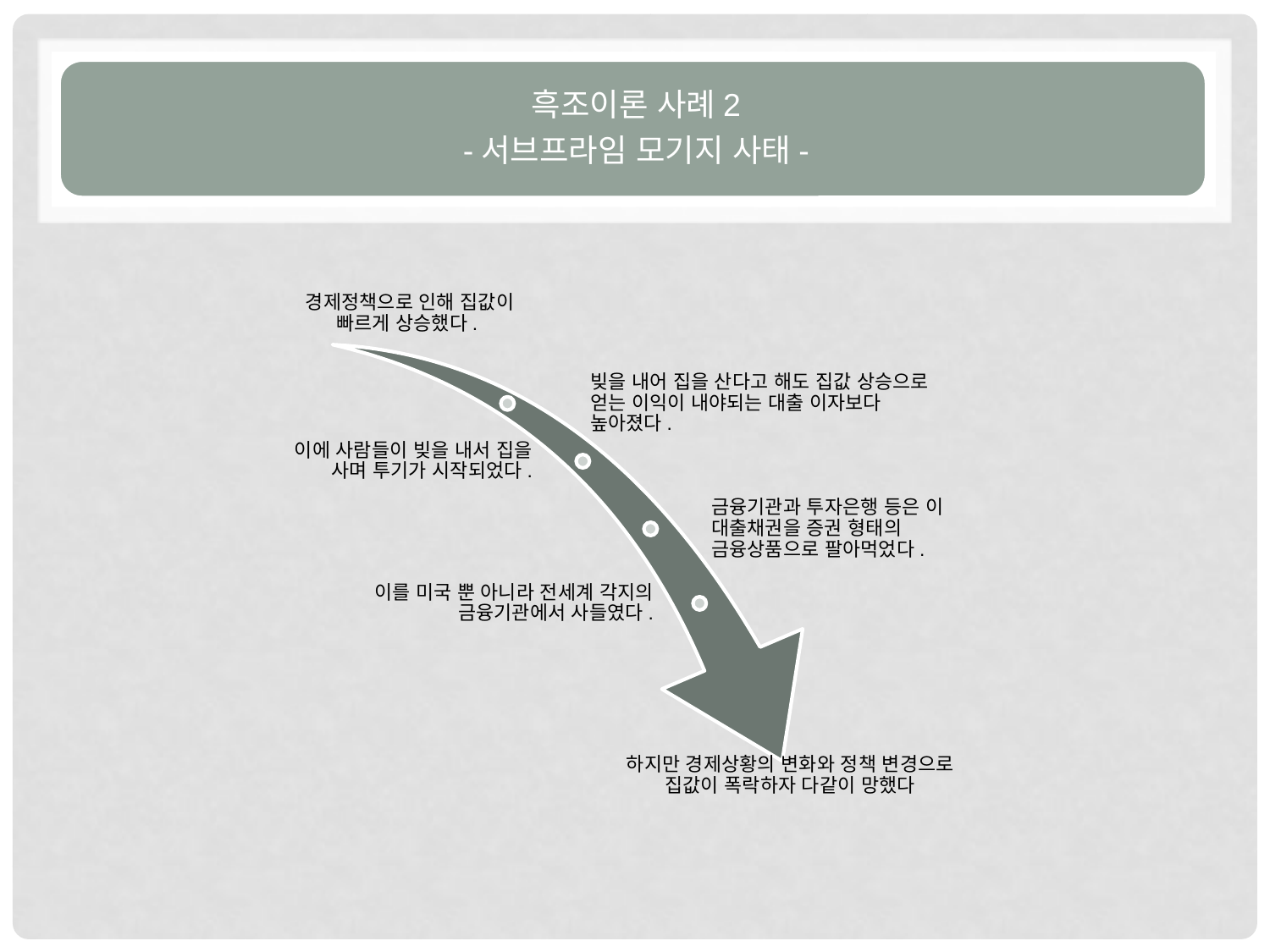

흑조이론 사례2
-서브프라임 모기지 사태-

경제정책으로 인해 집값이 빠르게 상승했다.
빚을 내어 집을 산다고 해도 집값 상승으로 얻는 이익이 내야되는 대출 이자보다 높아졌다.
이에 사람들이 빚을 내서 집을 사며 투기가 시작되었다.
금융기관과 투자은행 등은 이 대출채권을 증권 형태의 금융상품으로 팔아먹었다.
이를 미국 뿐 아니라 전세계 각지의 금융기관에서 사들였다.
하지만 경제상황의 변화와 정책 변경으로 집값이 폭락하자 다같이 망했다